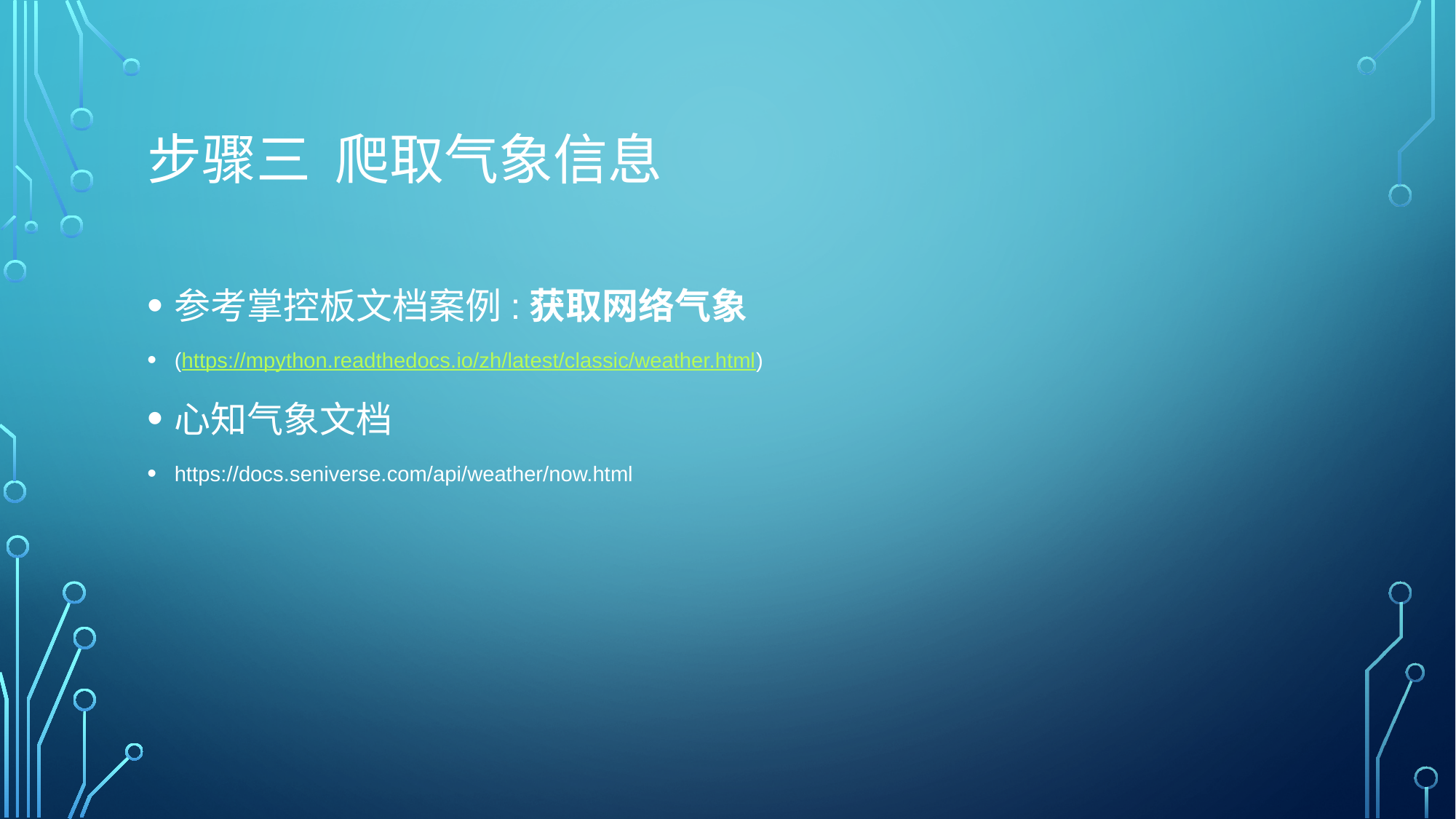

# 步骤三  爬取气象信息
参考掌控板文档案例:获取网络气象
(https://mpython.readthedocs.io/zh/latest/classic/weather.html)
心知气象文档
https://docs.seniverse.com/api/weather/now.html